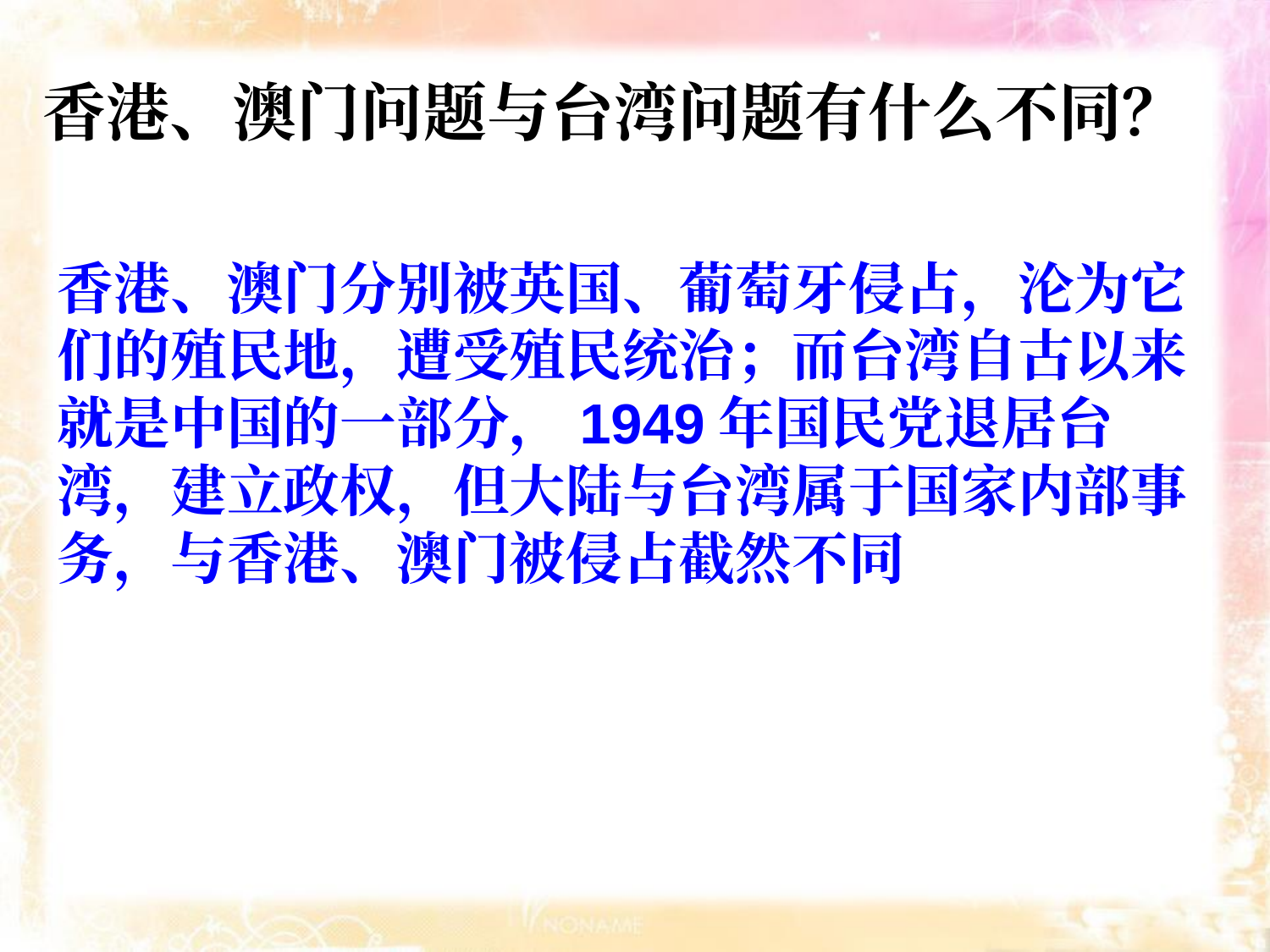

香港、澳门问题与台湾问题有什么不同？
香港、澳门分别被英国、葡萄牙侵占，沦为它们的殖民地，遭受殖民统治；而台湾自古以来就是中国的一部分，1949年国民党退居台湾，建立政权，但大陆与台湾属于国家内部事务，与香港、澳门被侵占截然不同